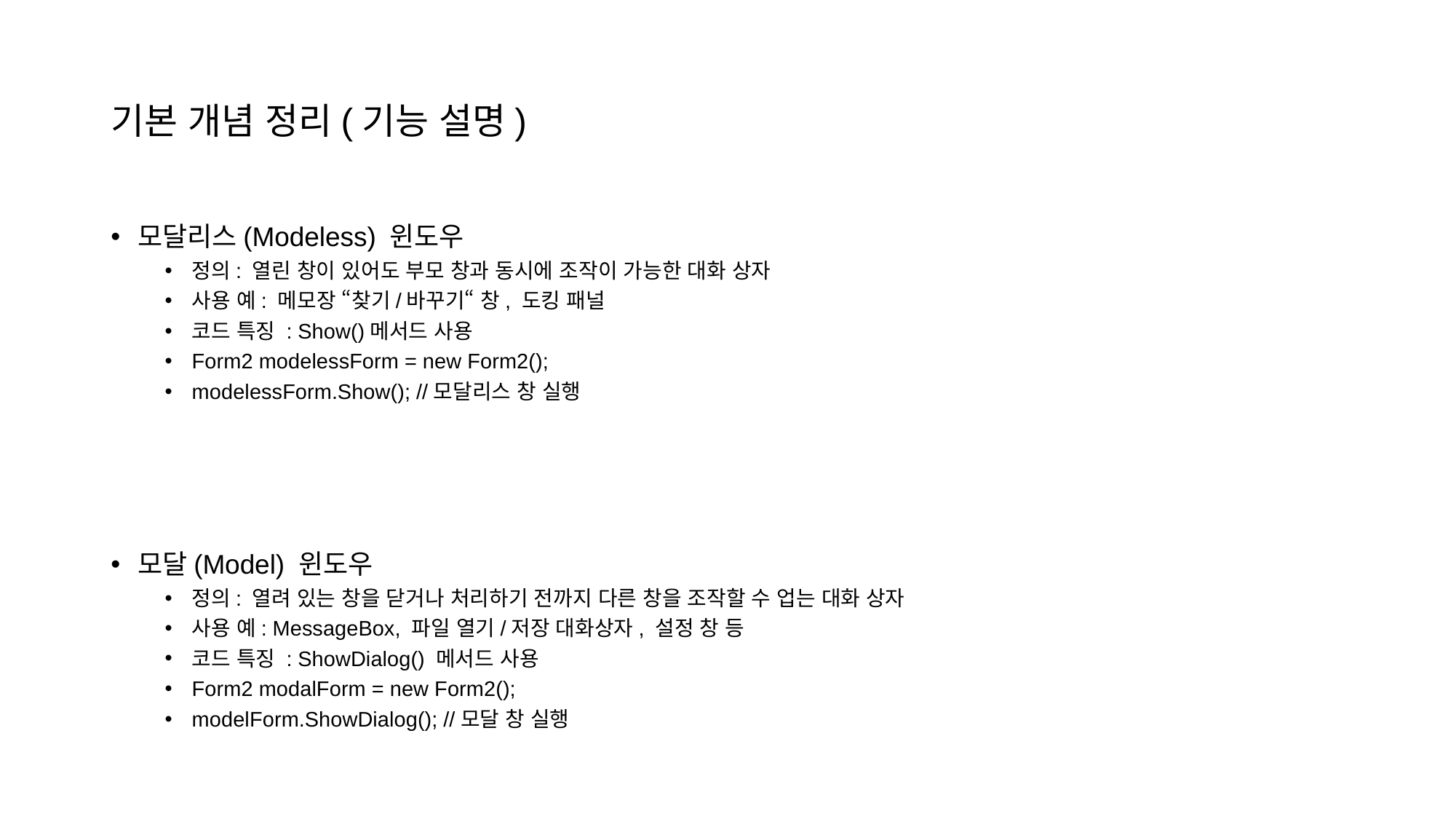

# 기본 개념 정리(기능 설명)
모달리스(Modeless) 윈도우
정의: 열린 창이 있어도 부모 창과 동시에 조작이 가능한 대화 상자
사용 예: 메모장 “찾기/바꾸기“ 창, 도킹 패널
코드 특징 : Show()메서드 사용
Form2 modelessForm = new Form2();
modelessForm.Show(); //모달리스 창 실행

모달(Model) 윈도우
정의: 열려 있는 창을 닫거나 처리하기 전까지 다른 창을 조작할 수 업는 대화 상자
사용 예: MessageBox, 파일 열기/저장 대화상자, 설정 창 등
코드 특징 : ShowDialog() 메서드 사용
Form2 modalForm = new Form2();
modelForm.ShowDialog(); //모달 창 실행